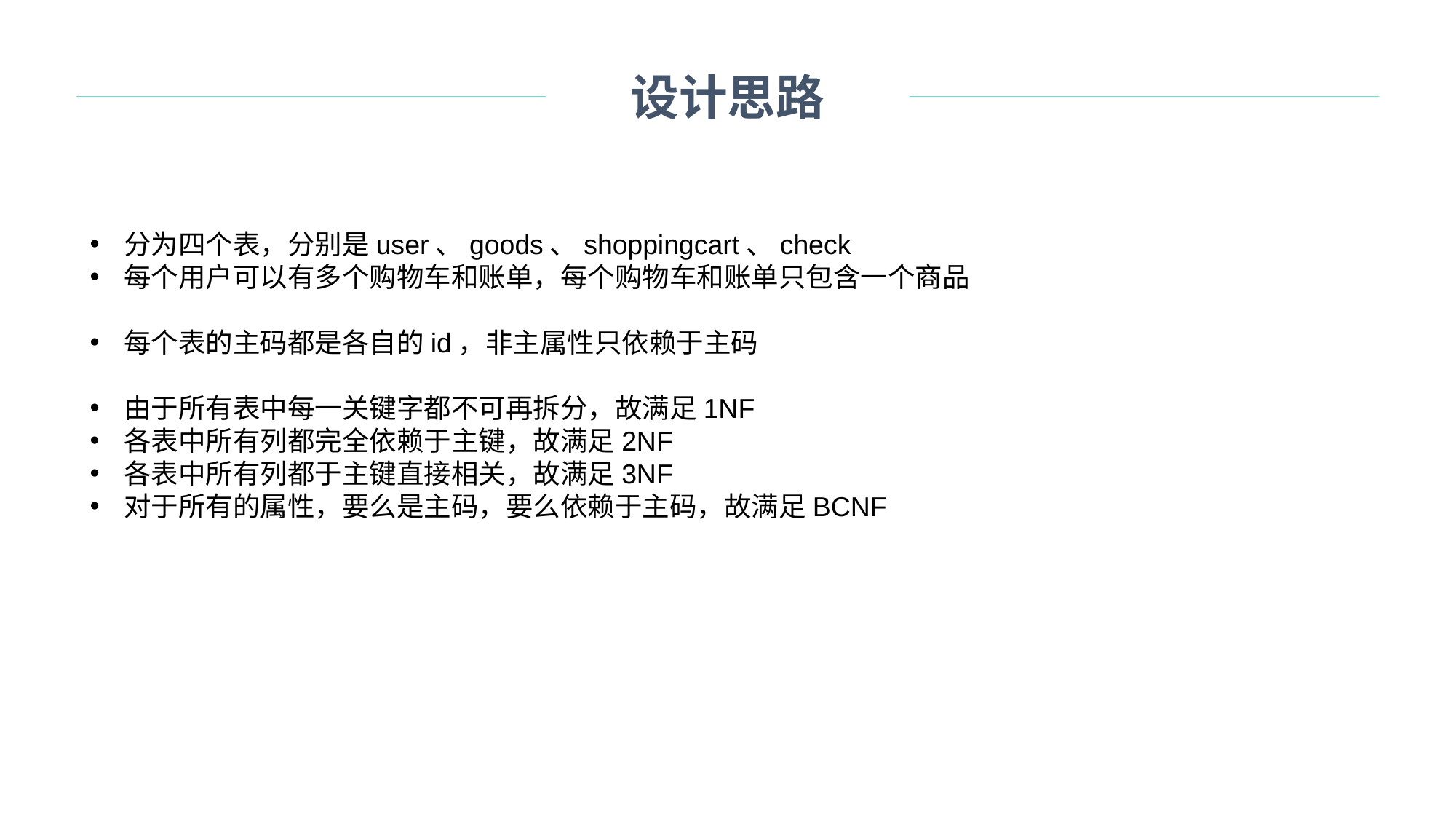

设计思路
分为四个表，分别是user、goods、shoppingcart、check
每个用户可以有多个购物车和账单，每个购物车和账单只包含一个商品

每个表的主码都是各自的id，非主属性只依赖于主码

由于所有表中每一关键字都不可再拆分，故满足1NF
各表中所有列都完全依赖于主键，故满足2NF
各表中所有列都于主键直接相关，故满足3NF
对于所有的属性，要么是主码，要么依赖于主码，故满足BCNF